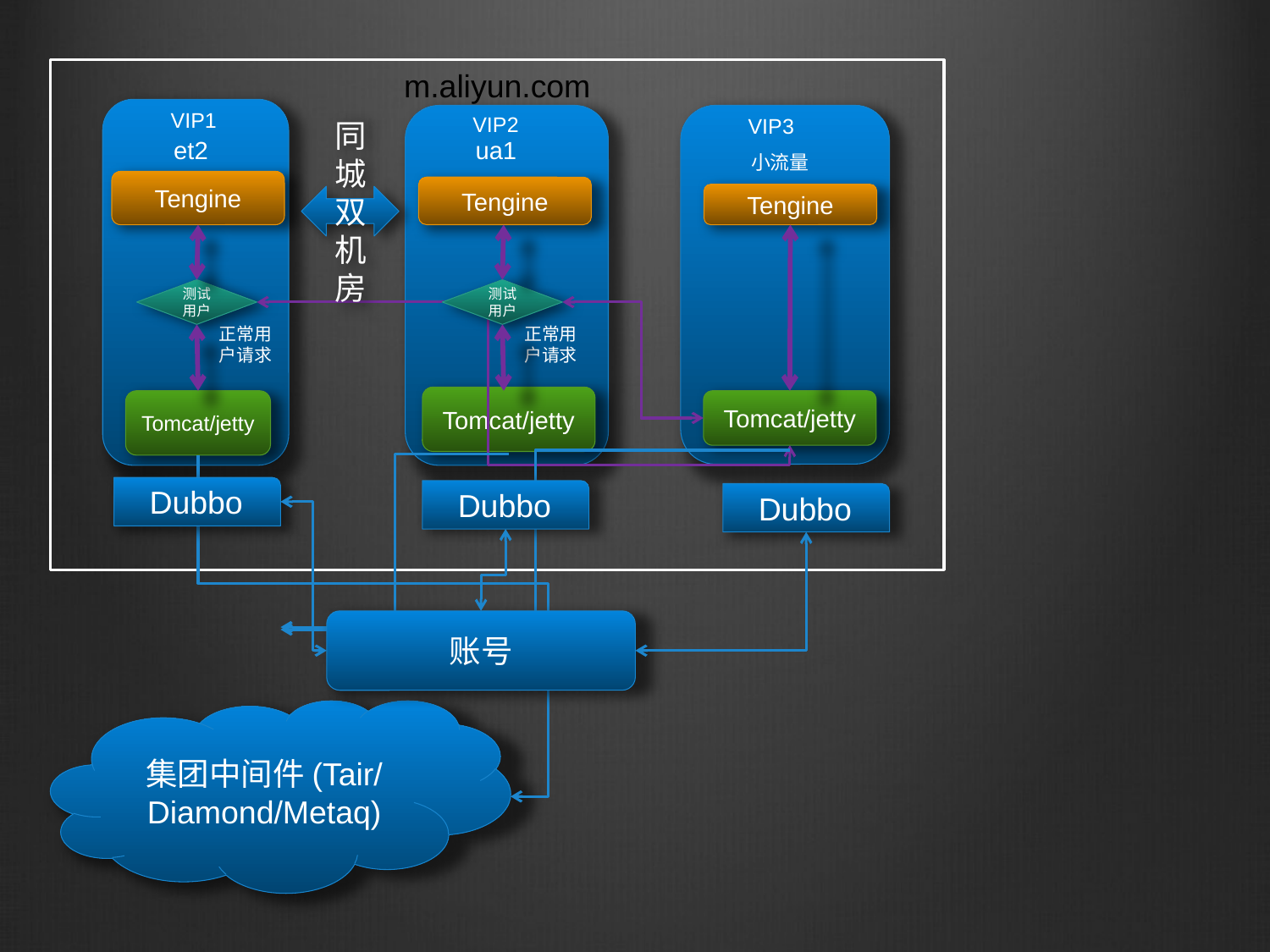

m.aliyun.com

VIP1

VIP2

VIP3

ua1
et2
小流量
Tengine
Tengine
Tengine
同城双机房
测试用户
测试用户
正常用户请求
正常用户请求
Tomcat/jetty
Tomcat/jetty
Tomcat/jetty
Dubbo
Dubbo
Dubbo
账号
集团中间件(Tair/Diamond/Metaq)